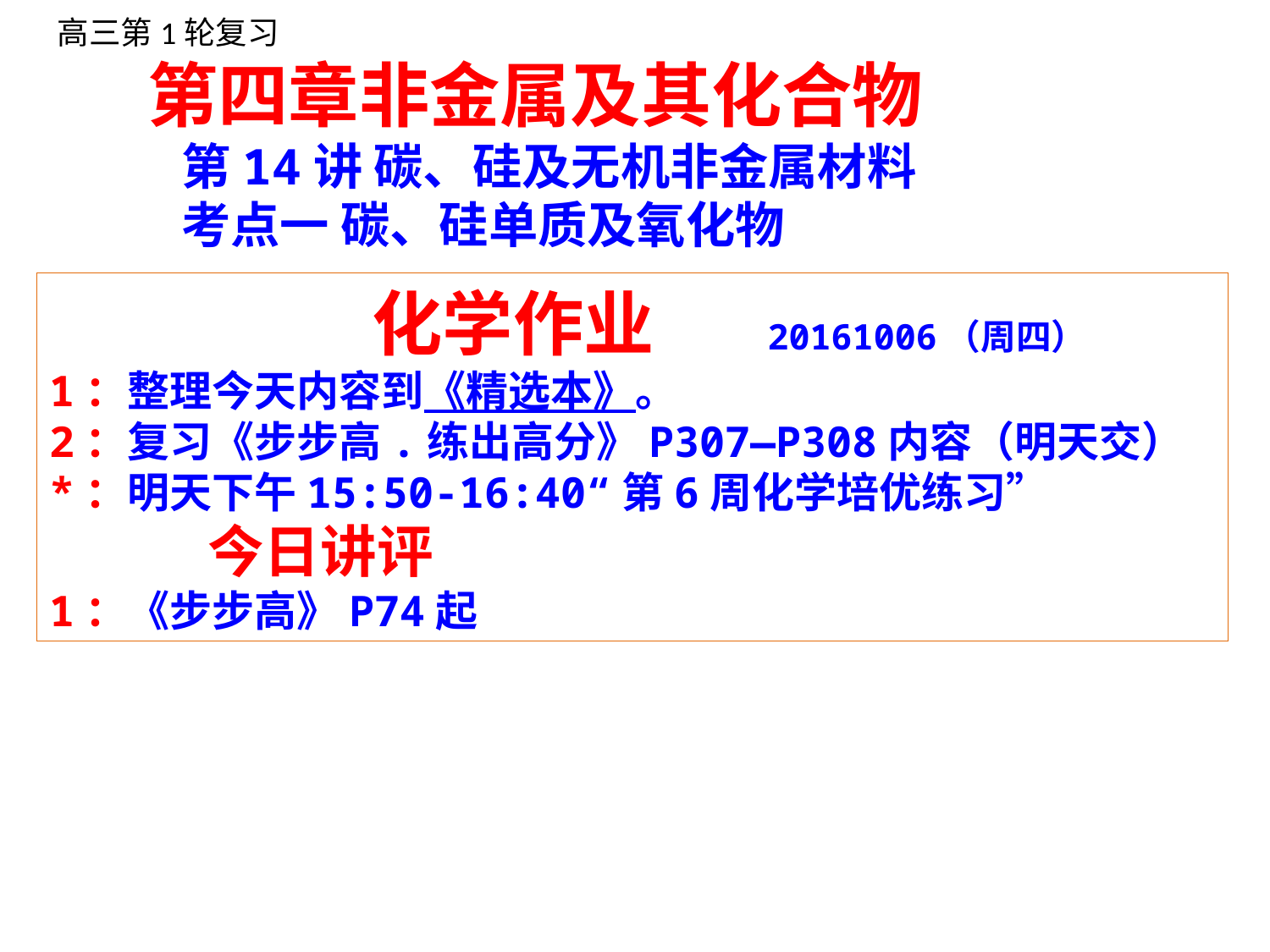

高三第1轮复习
       第四章非金属及其化合物
          第14讲 碳、硅及无机非金属材料
          考点一 碳、硅单质及氧化物
                   化学作业      20161006（周四）
1：整理今天内容到《精选本》。
2：复习《步步高.练出高分》P307—P308内容（明天交）
*：明天下午15:50-16:40“第6周化学培优练习”
             今日讲评
1：《步步高》P74起